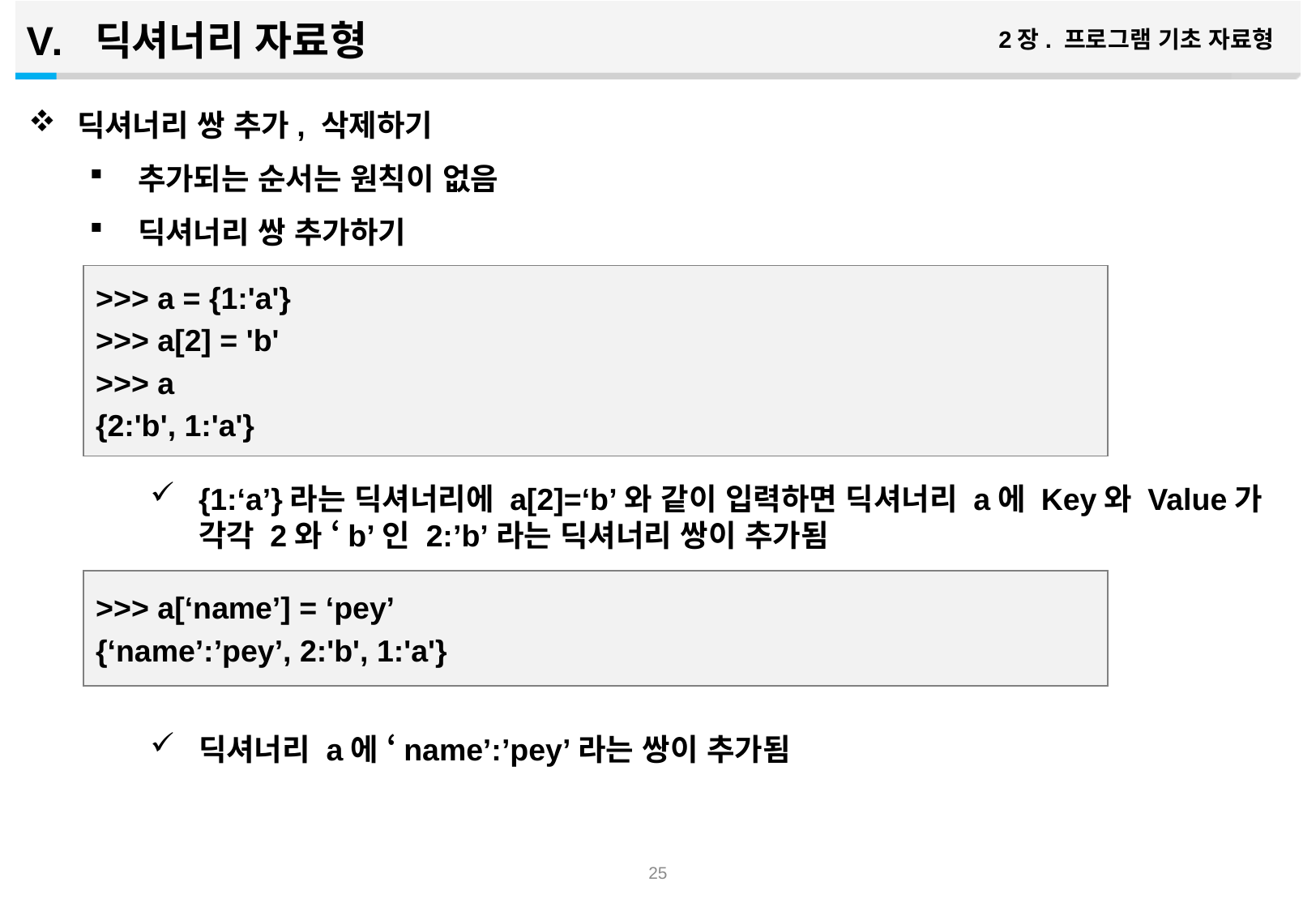

딕셔너리 자료형
2장. 프로그램 기초 자료형
딕셔너리 쌍 추가, 삭제하기
추가되는 순서는 원칙이 없음
딕셔너리 쌍 추가하기

{1:‘a’}라는 딕셔너리에 a[2]=‘b’와 같이 입력하면 딕셔너리 a에 Key와 Value가 각각 2와 ‘b’인 2:’b’라는 딕셔너리 쌍이 추가됨

딕셔너리 a에 ‘name’:’pey’라는 쌍이 추가됨

>>> a = {1:'a'}
>>> a[2] = 'b'
>>> a
{2:'b', 1:'a'}
>>> a[‘name’] = ‘pey’
{‘name’:’pey’, 2:'b', 1:'a'}
25